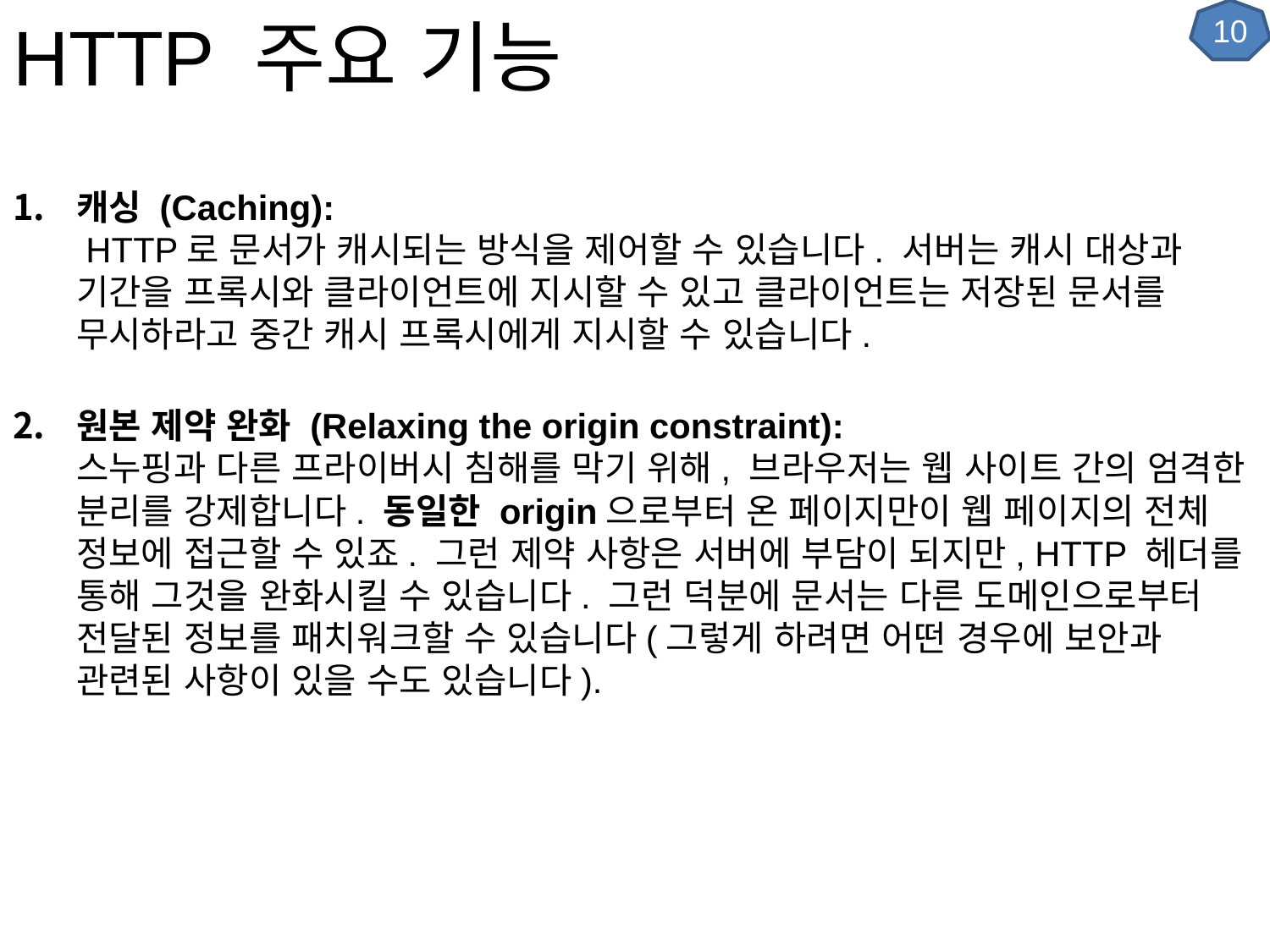

# HTTP 주요 기능
10
캐싱 (Caching):
 HTTP로 문서가 캐시되는 방식을 제어할 수 있습니다. 서버는 캐시 대상과 기간을 프록시와 클라이언트에 지시할 수 있고 클라이언트는 저장된 문서를 무시하라고 중간 캐시 프록시에게 지시할 수 있습니다.
원본 제약 완화 (Relaxing the origin constraint):
스누핑과 다른 프라이버시 침해를 막기 위해, 브라우저는 웹 사이트 간의 엄격한 분리를 강제합니다. 동일한 origin으로부터 온 페이지만이 웹 페이지의 전체 정보에 접근할 수 있죠. 그런 제약 사항은 서버에 부담이 되지만, HTTP 헤더를 통해 그것을 완화시킬 수 있습니다. 그런 덕분에 문서는 다른 도메인으로부터 전달된 정보를 패치워크할 수 있습니다(그렇게 하려면 어떤 경우에 보안과 관련된 사항이 있을 수도 있습니다).